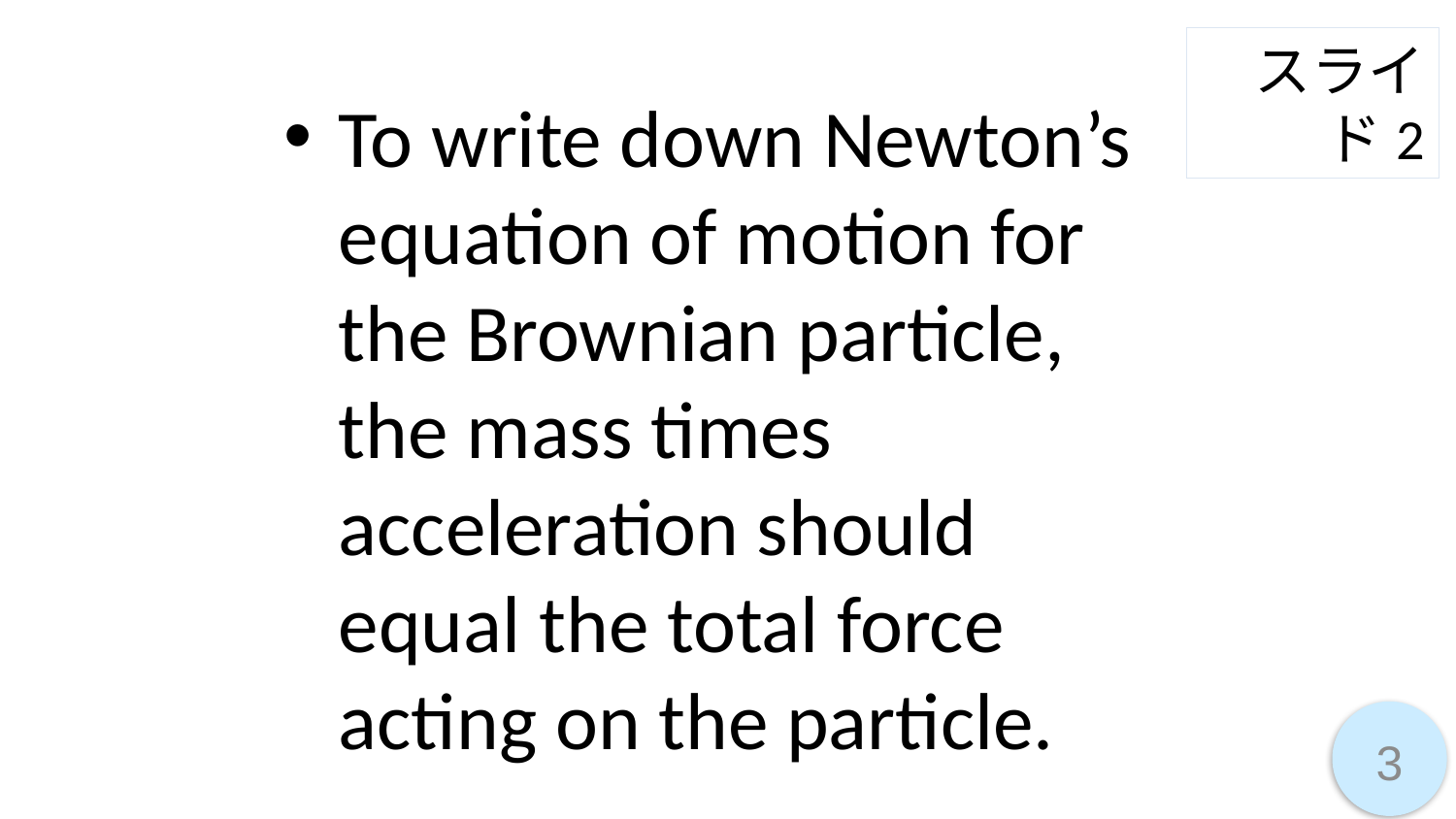

スライド2
To write down Newton’s equation of motion for the Brownian particle, the mass times acceleration should equal the total force acting on the particle.
3